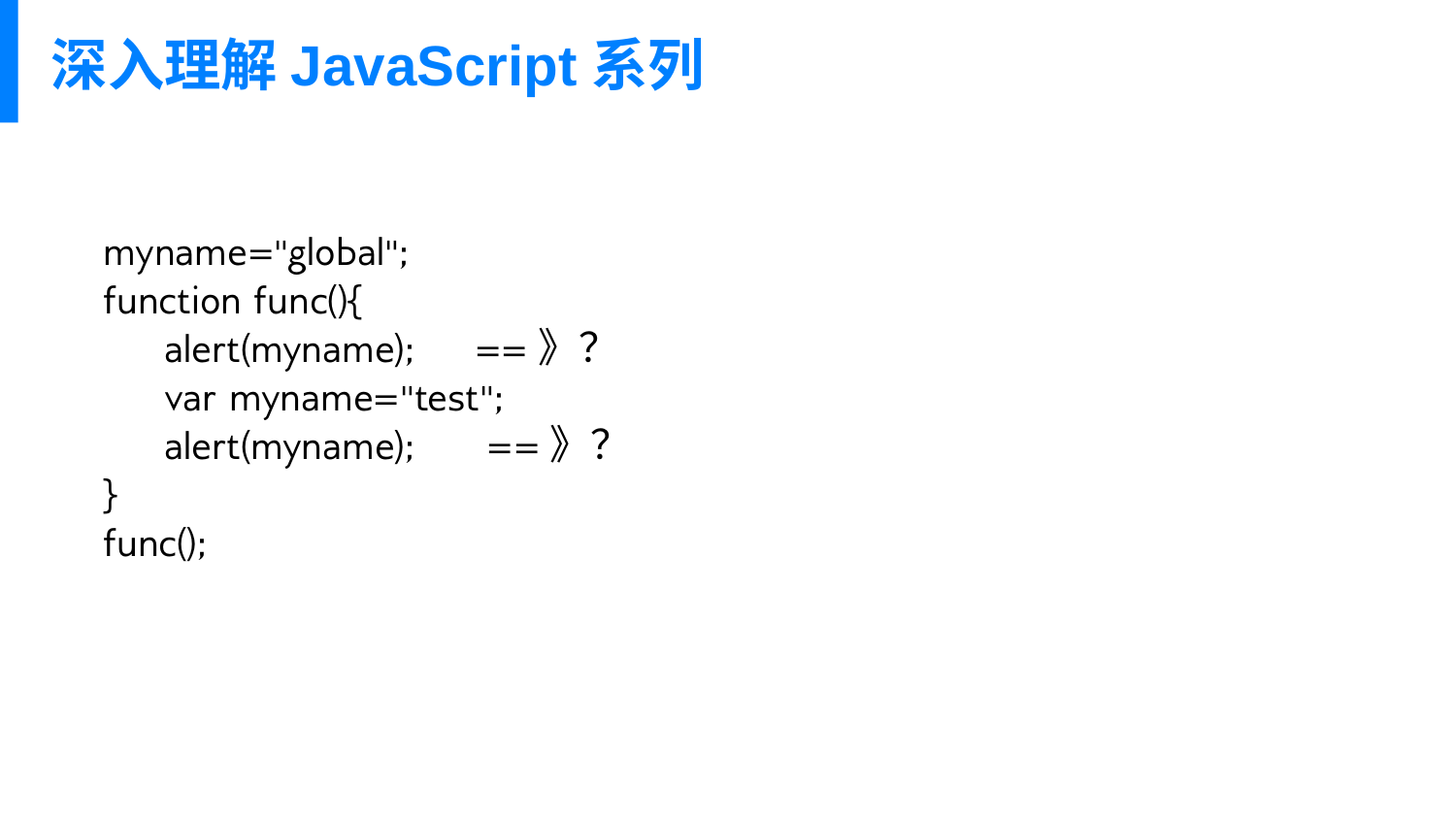

# 深入理解JavaScript系列

myname="global";
function func(){
     alert(myname);     ==》？
     var myname="test";
     alert(myname);      ==》？
}
func();

A
myname="global";
function func(){
     var myname;
     alert(myname);
     myname="test";
     alert(myname);
}
func();

预解析：JS中，你可以在函数的任何位置声明多个var语句，并且它们就好像是在函数顶部声明一样发挥作用 。
对于JavaScript，只 要你的变量是在同一个作用域中（同一函数），它都被当做是声明的，即使是它在var声明前使用的时候